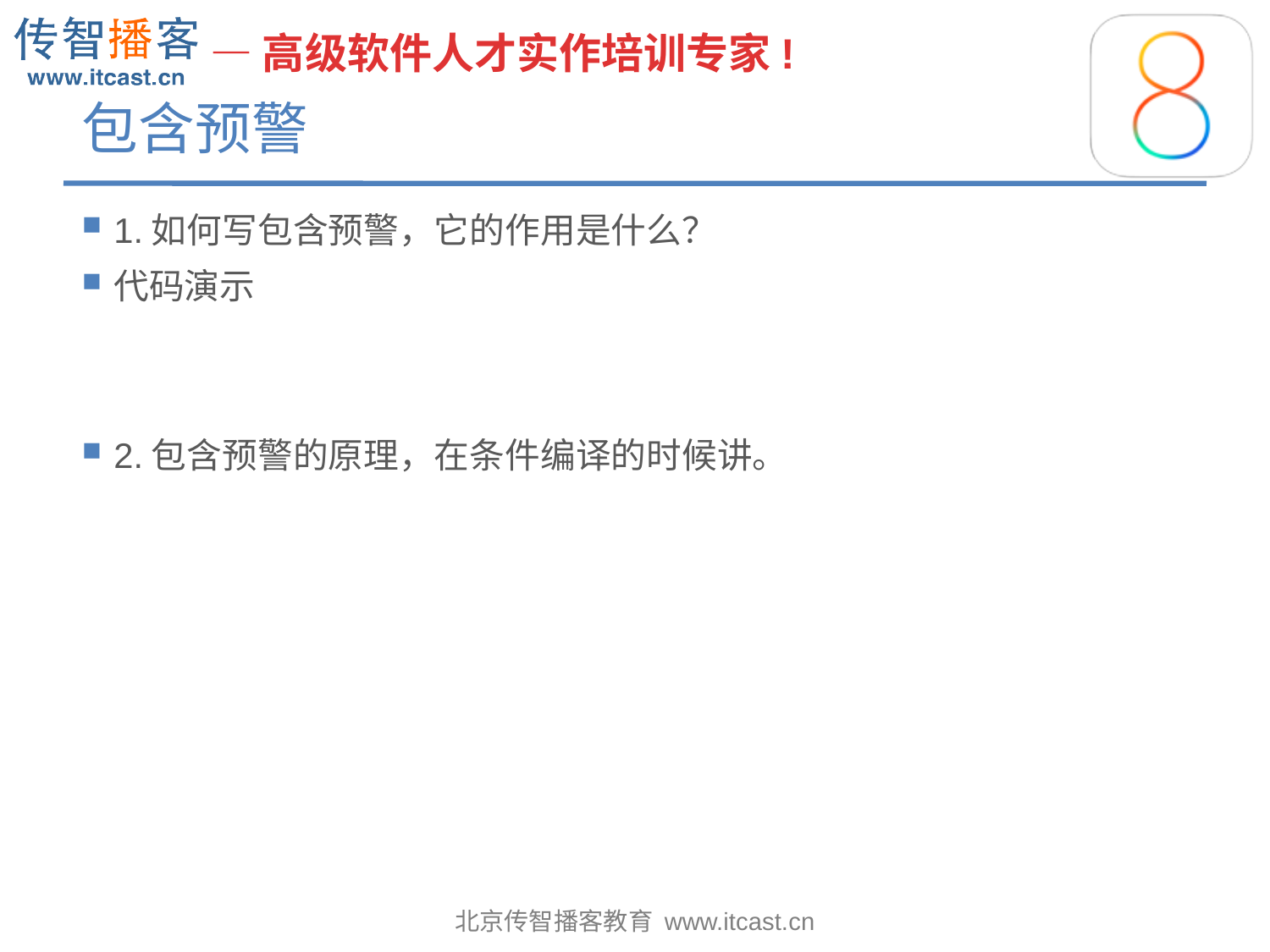

# 包含预警
1.如何写包含预警，它的作用是什么？
代码演示

2.包含预警的原理，在条件编译的时候讲。